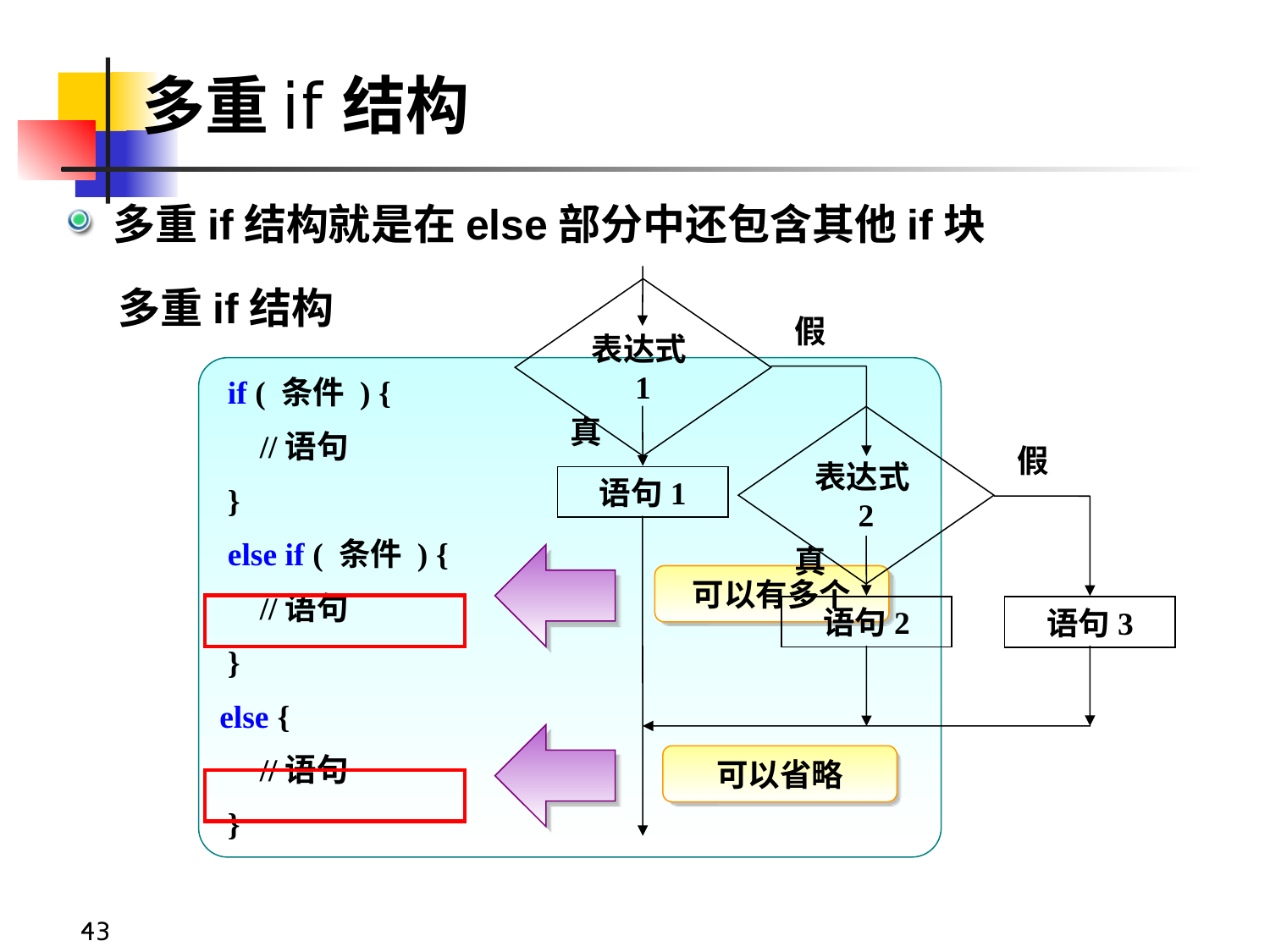

多重if结构

多重if结构就是在else部分中还包含其他if块

表达式1

表达式2
语句1

语句2
语句3

假
真
假
真
多重if结构
 if ( 条件 ) {
     //语句
 }
 else if ( 条件 ) {
     //语句
 }
else {
     //语句
 }

可以有多个

可以省略

43